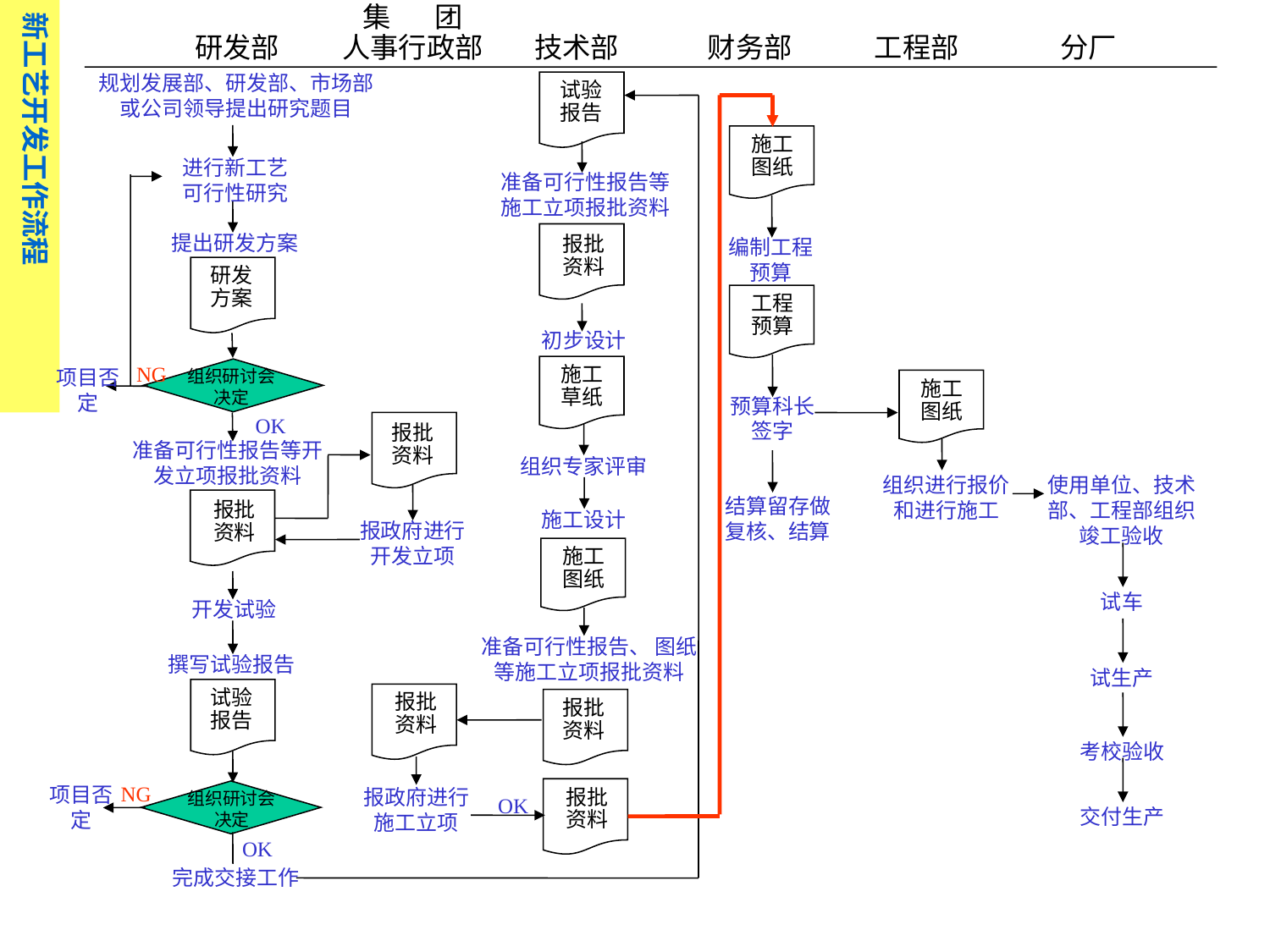

新工艺开发工作流程
集       团
 研发部          人事行政部        技术部              财务部             工程部                分厂
规划发展部、研发部、市场部或公司领导提出研究题目

试验报告

施工图纸

进行新工艺可行性研究
准备可行性报告等施工立项报批资料

提出研发方案

报批资料
编制工程预算

研发方案

工程预算

初步设计

NG

项目否定
施工草纸

组织研讨会决定

施工图纸

预算科长签字
OK

报批资料

准备可行性报告等开发立项报批资料

组织专家评审

使用单位、技术部、工程部组织竣工验收
组织进行报价和进行施工

结算留存做复核、结算

报批资料

施工设计
报政府进行开发立项

施工图纸

试车
开发试验

准备可行性报告、 图纸等施工立项报批资料
撰写试验报告
试生产

试验报告

报批资料

报批资料

考校验收

NG
项目否定
报政府进行施工立项

报批资料

组织研讨会决定
OK
交付生产

OK

完成交接工作
49